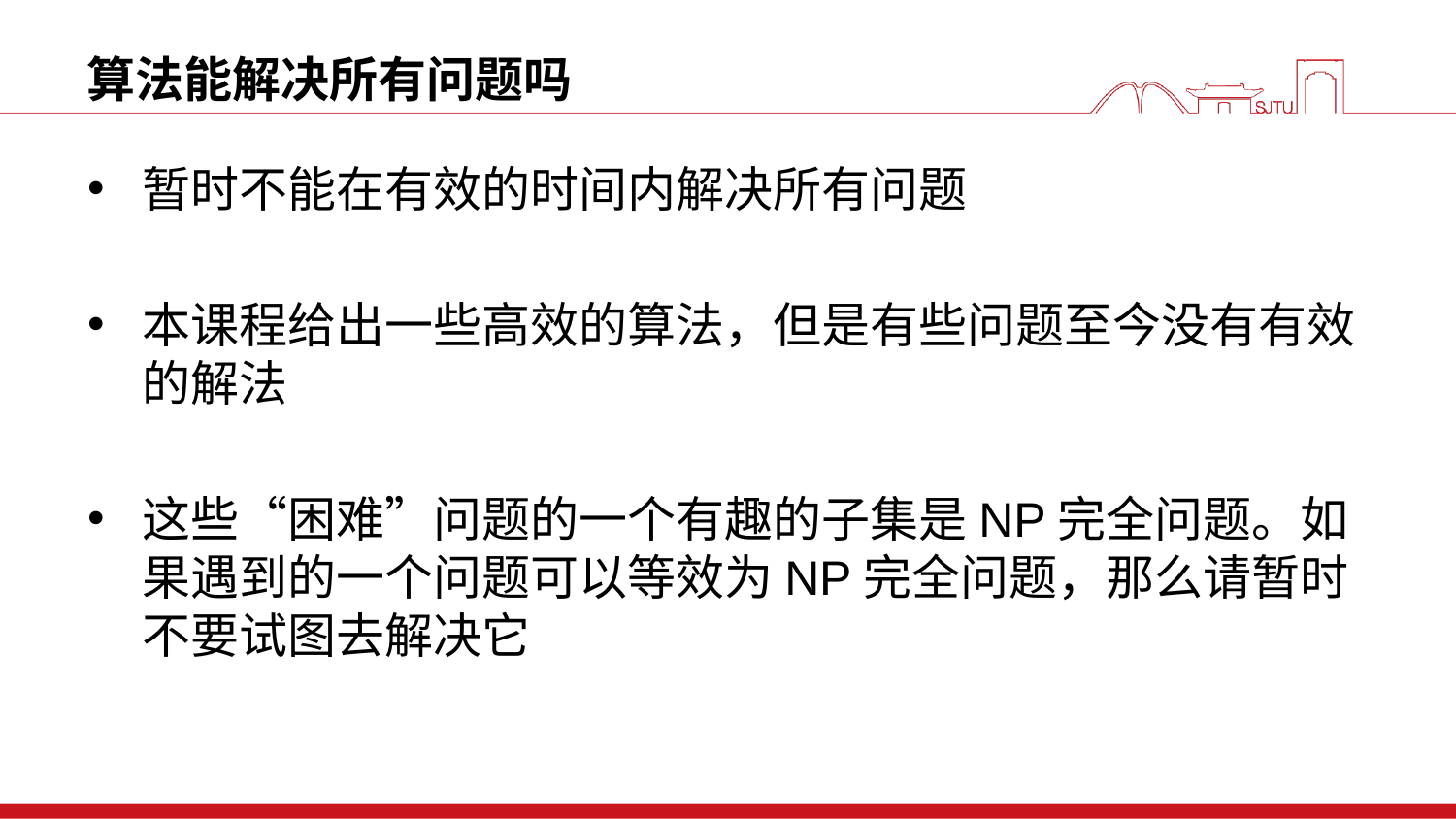

# 算法能解决所有问题吗
暂时不能在有效的时间内解决所有问题

本课程给出一些高效的算法，但是有些问题至今没有有效的解法

这些“困难”问题的一个有趣的子集是NP完全问题。如果遇到的一个问题可以等效为NP完全问题，那么请暂时不要试图去解决它